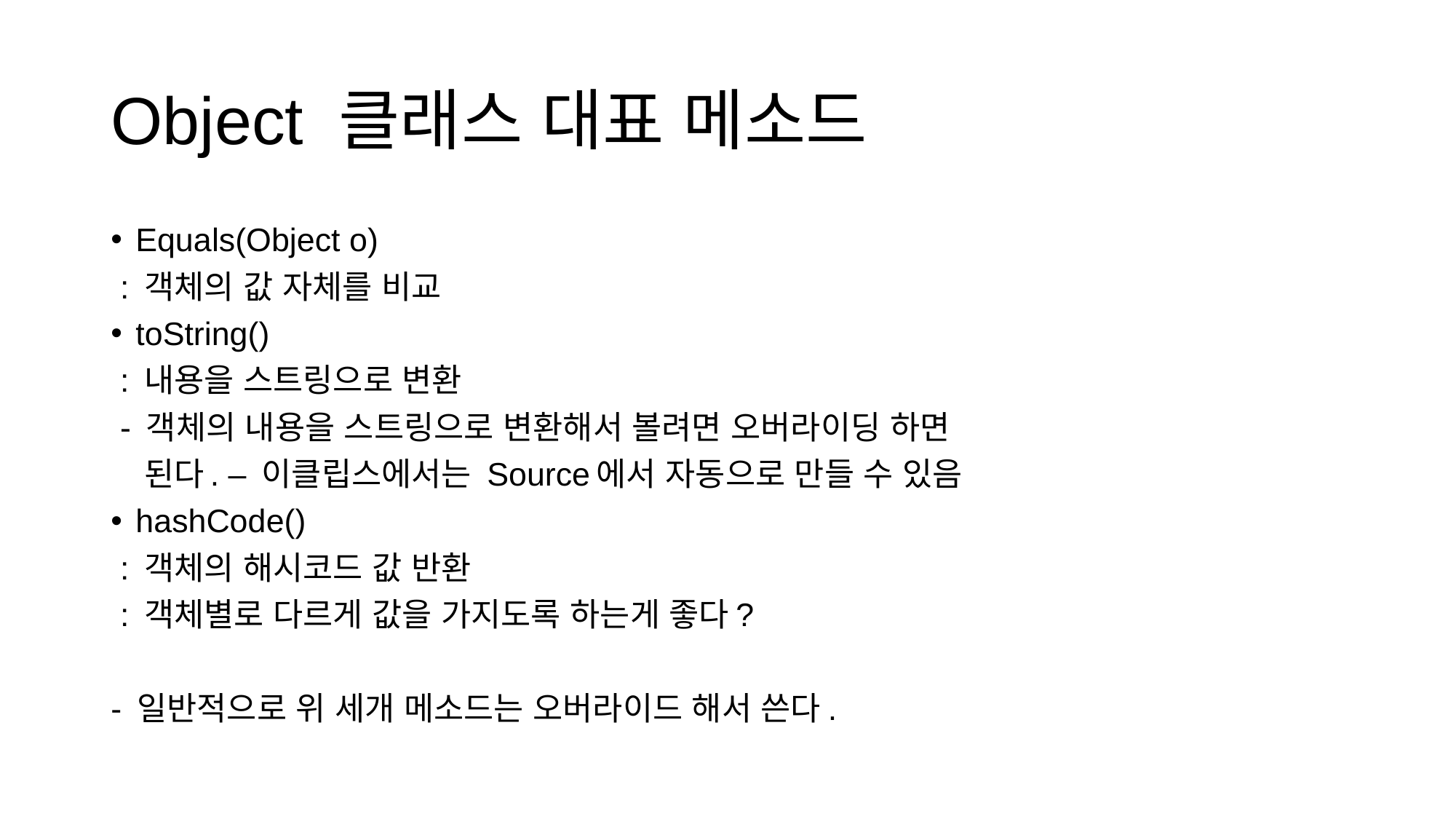

# Object 클래스 대표 메소드
Equals(Object o)
 : 객체의 값 자체를 비교
toString()
 : 내용을 스트링으로 변환
 - 객체의 내용을 스트링으로 변환해서 볼려면 오버라이딩 하면
   된다. – 이클립스에서는 Source에서 자동으로 만들 수 있음
hashCode()
 : 객체의 해시코드 값 반환
 : 객체별로 다르게 값을 가지도록 하는게 좋다?

- 일반적으로 위 세개 메소드는 오버라이드 해서 쓴다.